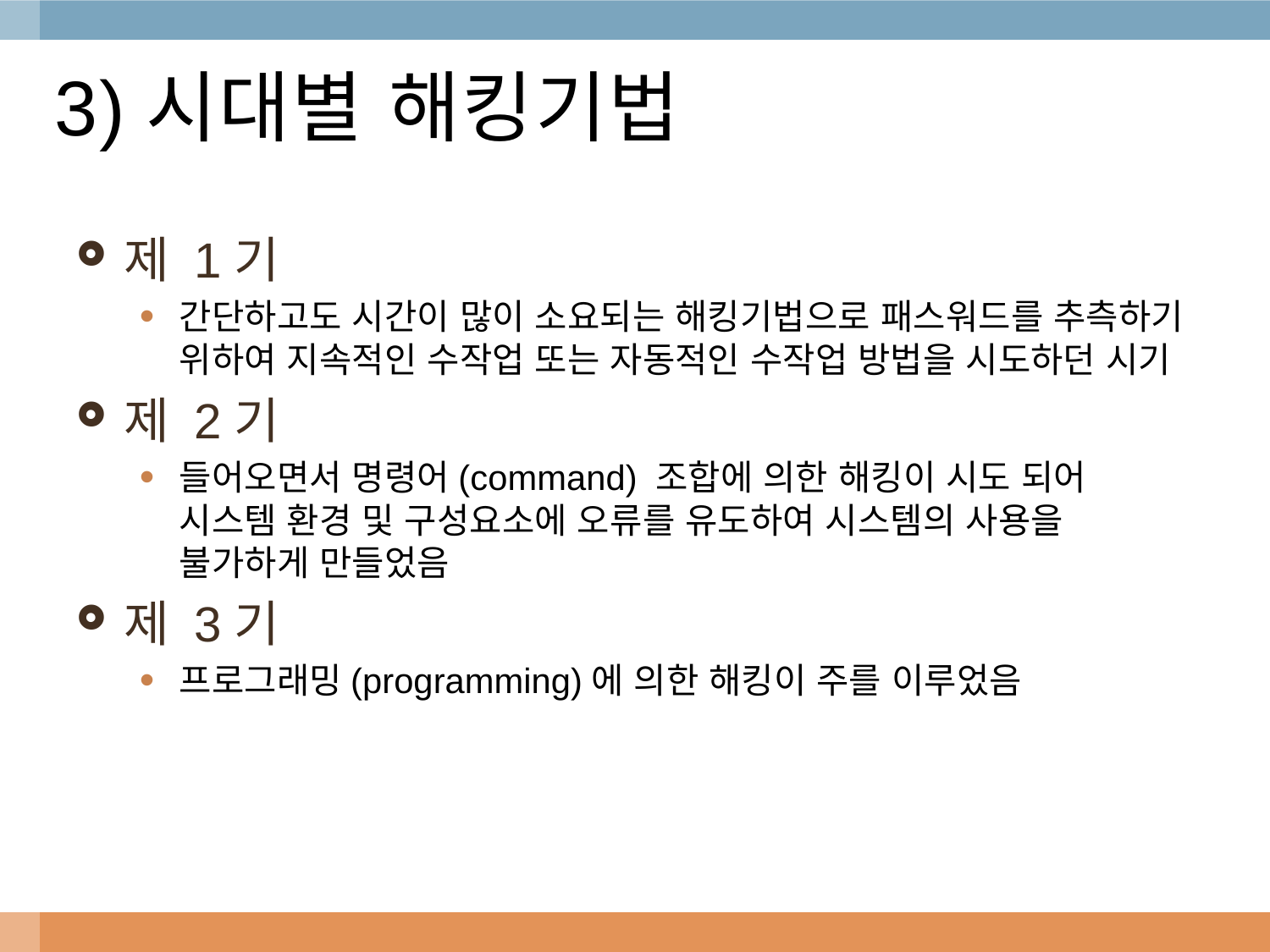

# 3)시대별 해킹기법
제 1기
간단하고도 시간이 많이 소요되는 해킹기법으로 패스워드를 추측하기 위하여 지속적인 수작업 또는 자동적인 수작업 방법을 시도하던 시기
제 2기
들어오면서 명령어(command) 조합에 의한 해킹이 시도 되어 시스템 환경 및 구성요소에 오류를 유도하여 시스템의 사용을 불가하게 만들었음
제 3기
프로그래밍(programming)에 의한 해킹이 주를 이루었음